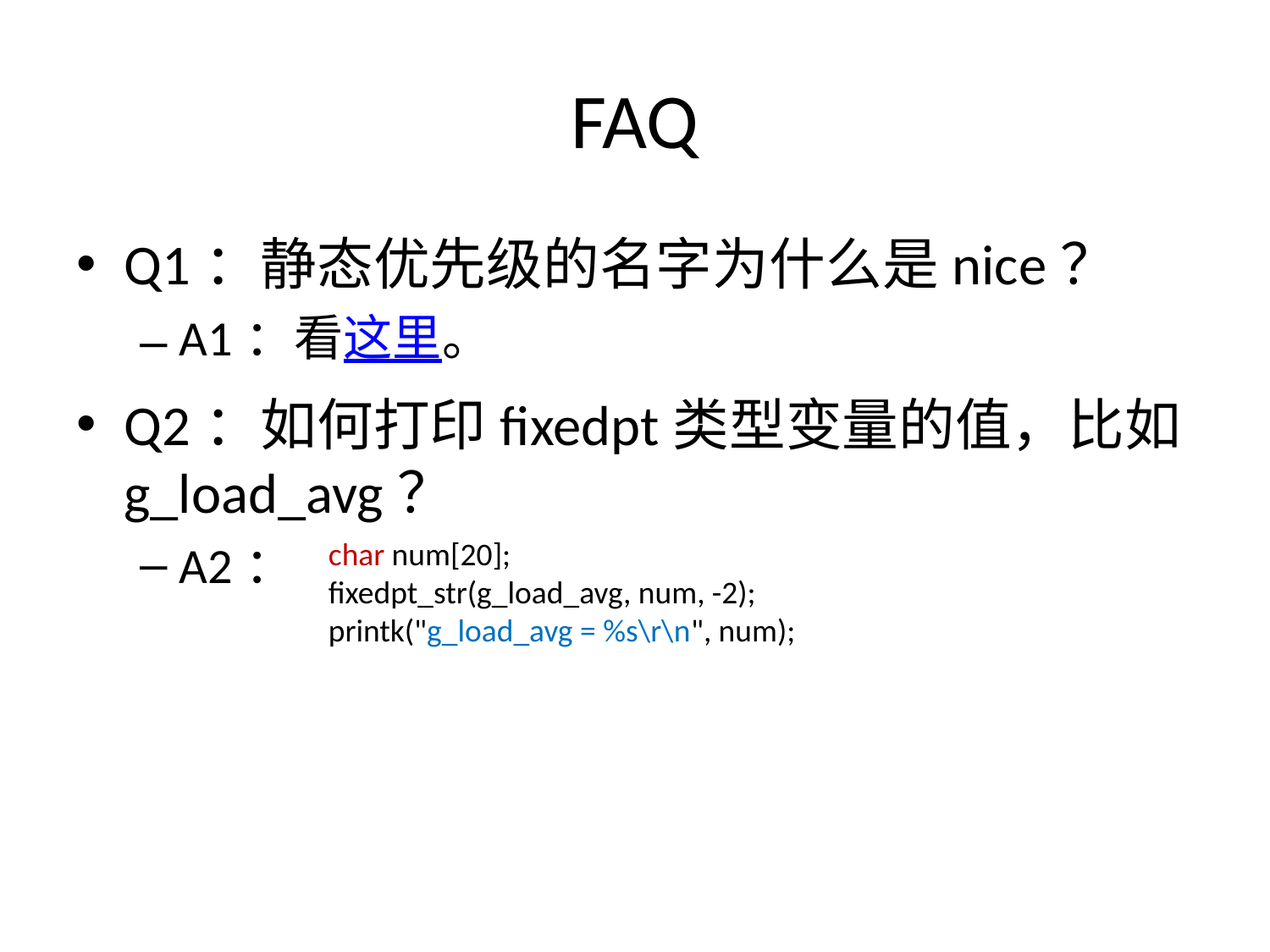

# FAQ
Q1：静态优先级的名字为什么是nice？
A1：看这里。
Q2：如何打印fixedpt类型变量的值，比如g_load_avg？
A2：

char num[20];
fixedpt_str(g_load_avg, num, -2);
printk("g_load_avg = %s\r\n", num);